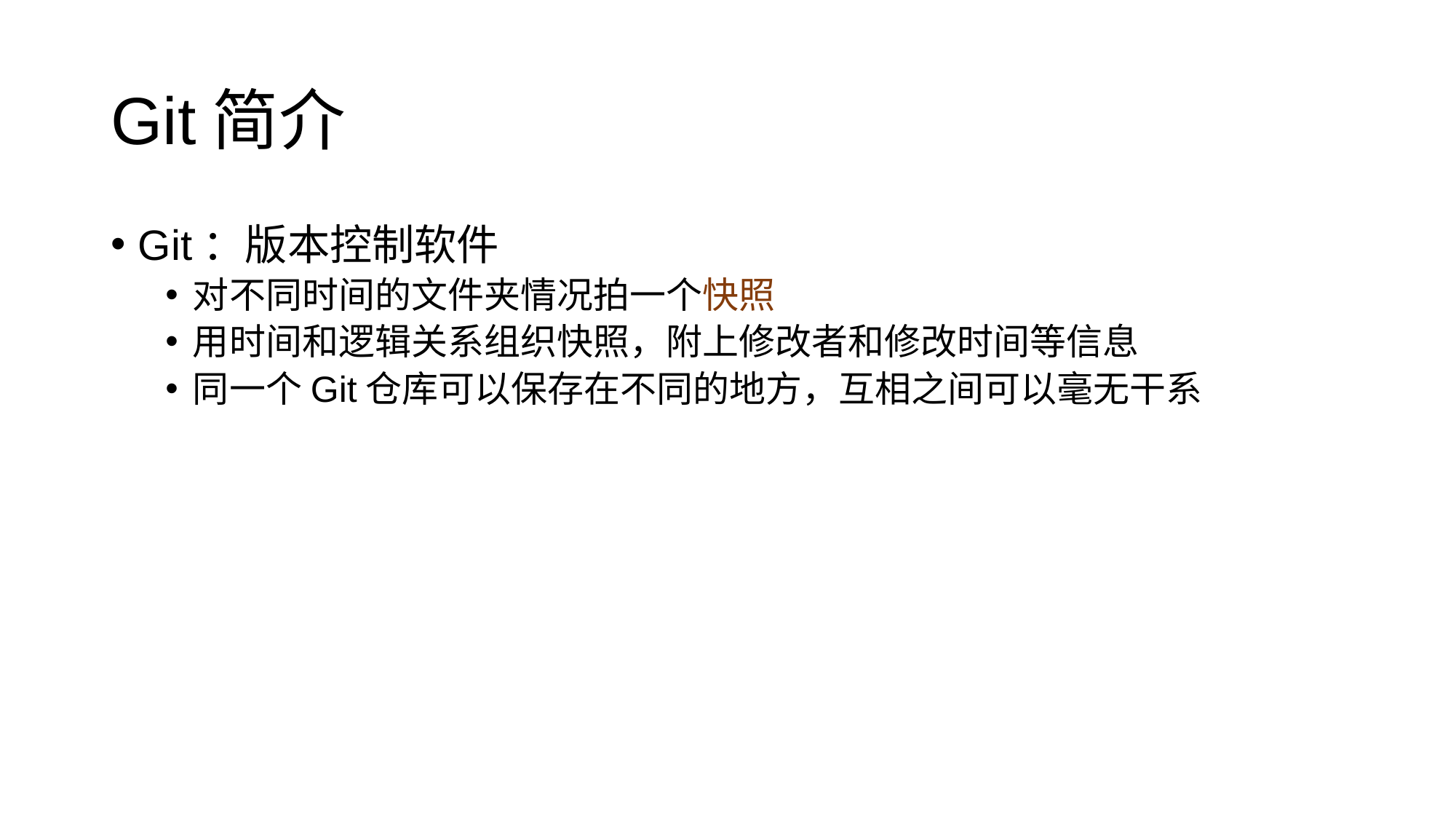

# Git简介
Git：版本控制软件
对不同时间的文件夹情况拍一个快照
用时间和逻辑关系组织快照，附上修改者和修改时间等信息
同一个Git仓库可以保存在不同的地方，互相之间可以毫无干系